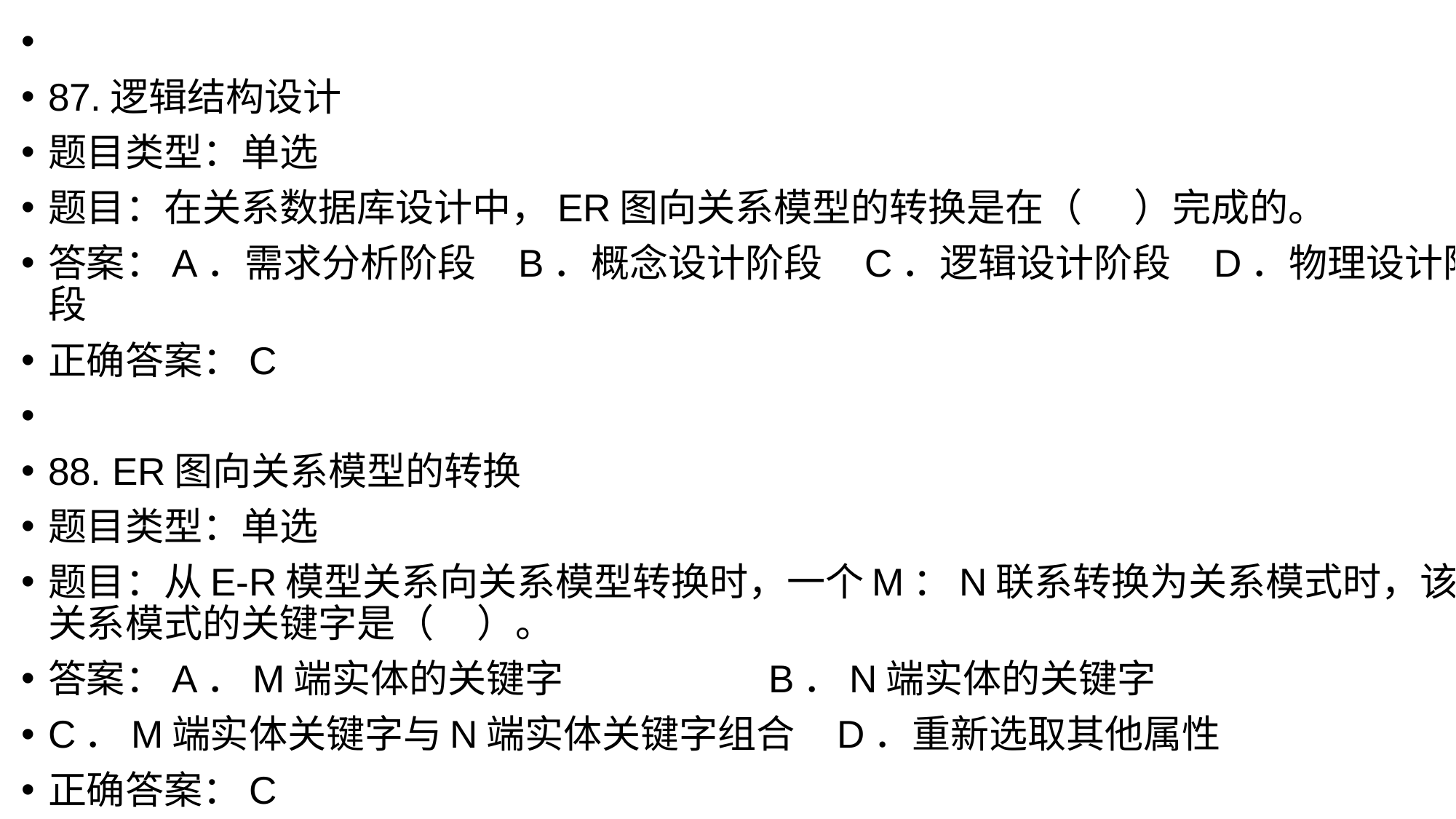

87.逻辑结构设计
题目类型：单选
题目：在关系数据库设计中，ER图向关系模型的转换是在（      ）完成的。
答案：A．需求分析阶段    B．概念设计阶段    C．逻辑设计阶段    D．物理设计阶段
正确答案：C

88. ER图向关系模型的转换
题目类型：单选
题目：从E-R模型关系向关系模型转换时，一个M：N联系转换为关系模式时，该关系模式的关键字是（     ）。
答案：A．M端实体的关键字                       B．N端实体的关键字
C．M端实体关键字与N端实体关键字组合    D．重新选取其他属性
正确答案：C
#